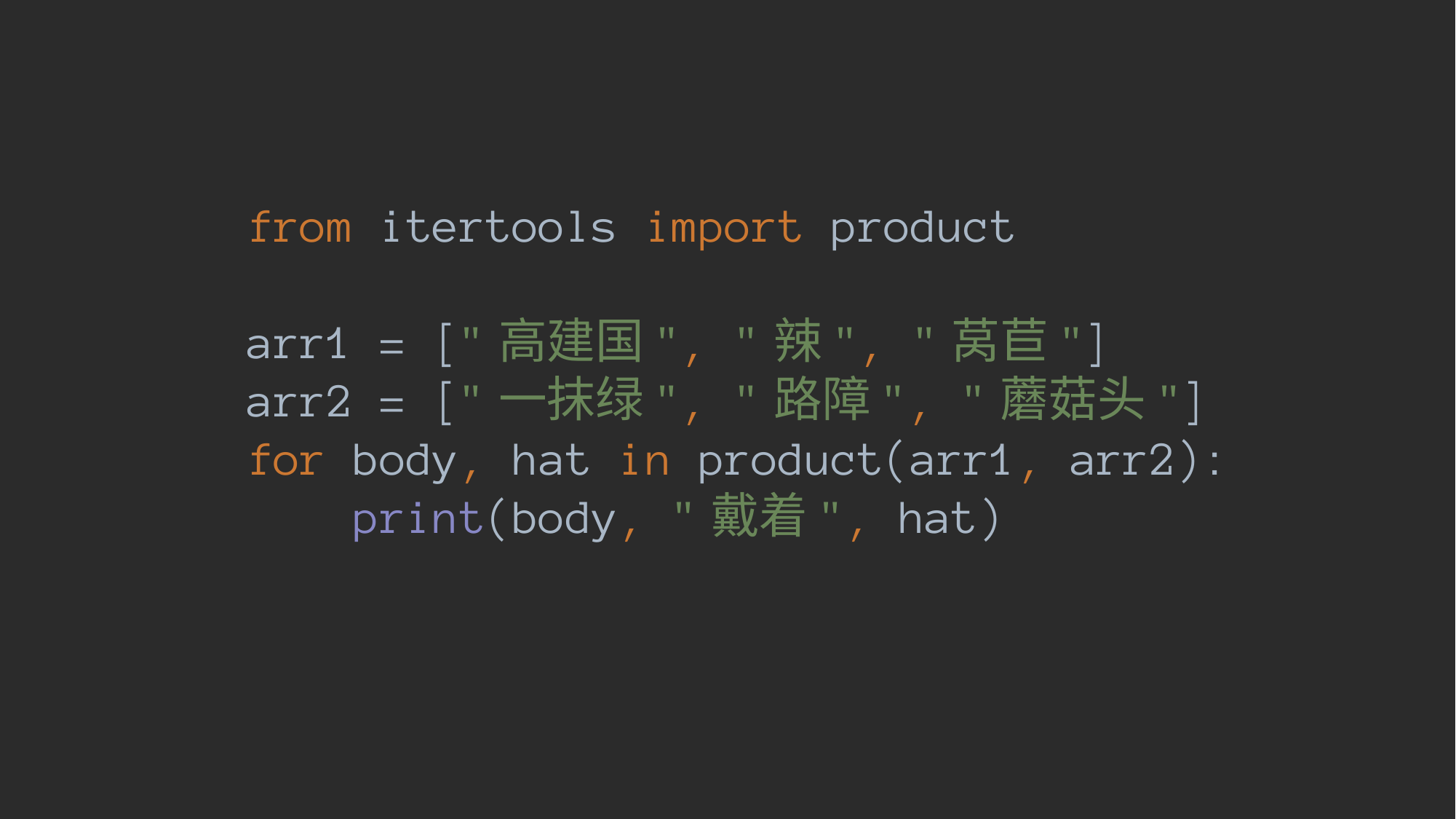

from itertools import product
arr1 = ["高建国", "辣", "莴苣"]
arr2 = ["一抹绿", "路障", "蘑菇头"]
for body, hat in product(arr1, arr2):
    print(body, "戴着", hat)